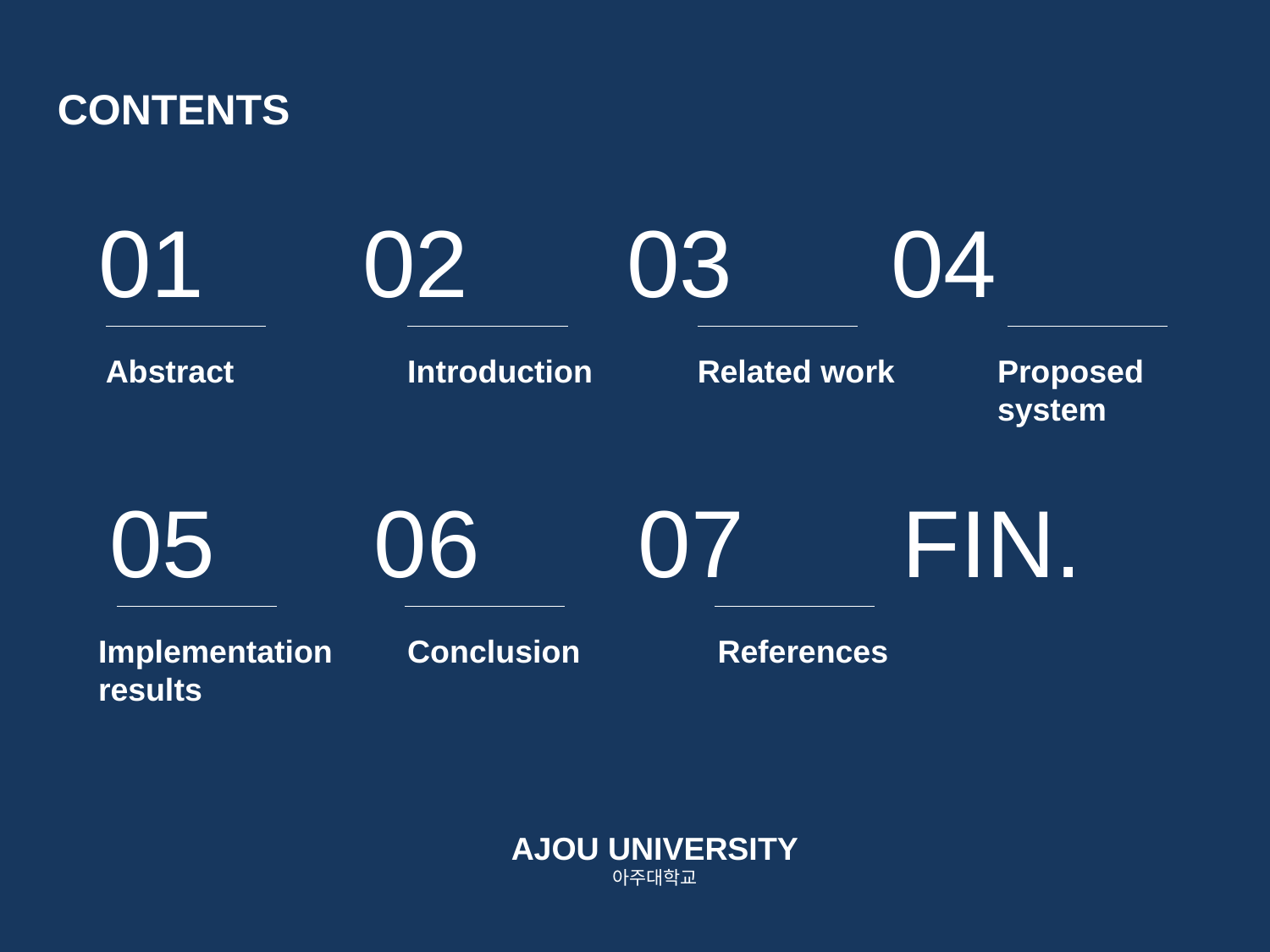

CONTENTS
01      02      03      04
Abstract
Introduction
Related work
Proposed system
05      06      07      FIN.
Implementation results
Conclusion
References
AJOU UNIVERSITY
아주대학교